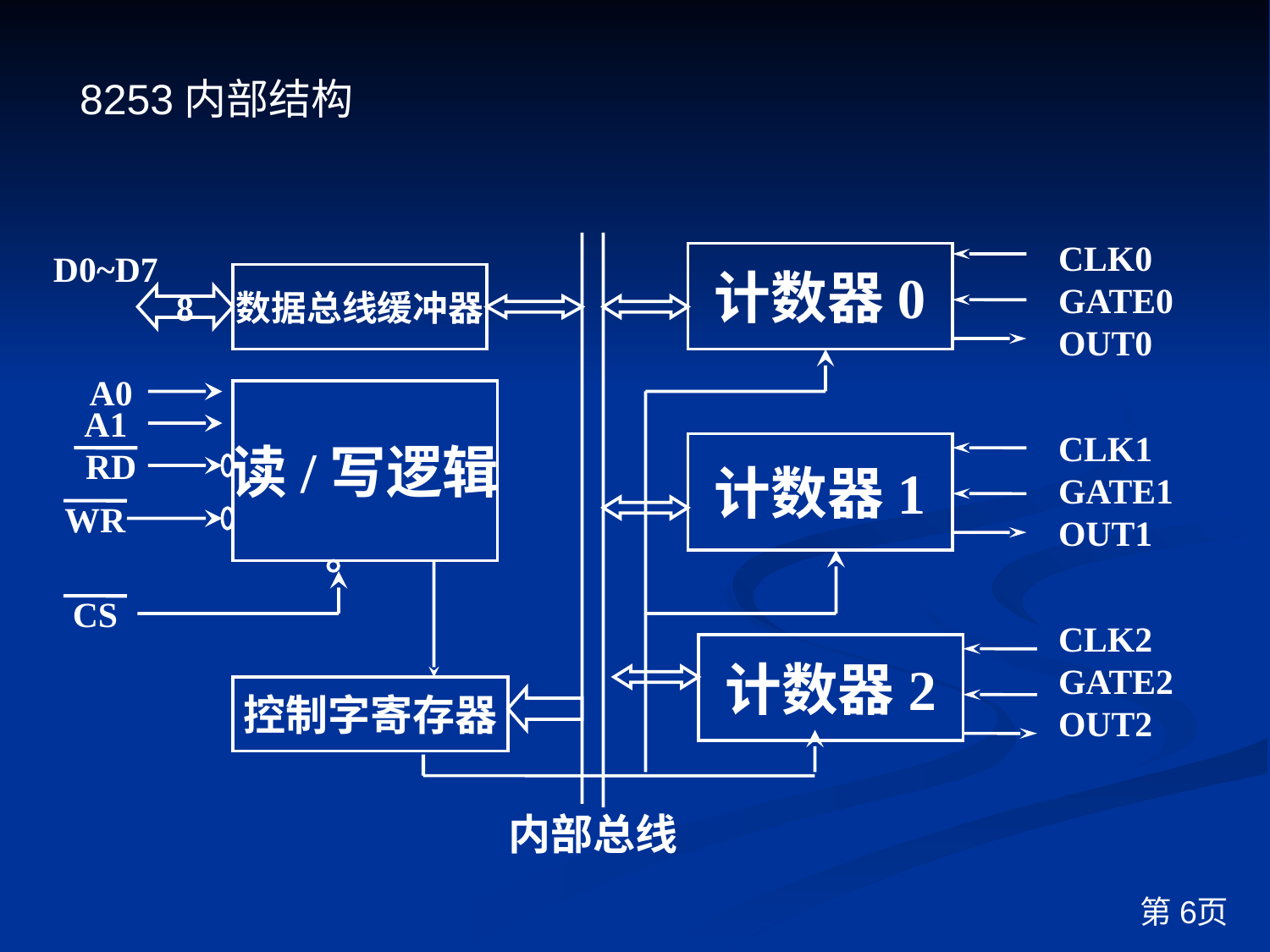

8253内部结构

内部总线
CLK0
计数器0

GATE0

OUT0

D0~D7
数据总线缓冲器
8

A0
读/写逻辑

A1

RD

WR

CS

CLK1
计数器1

GATE1

OUT1

控制字寄存器

CLK2
计数器2

GATE2

OUT2

第6页